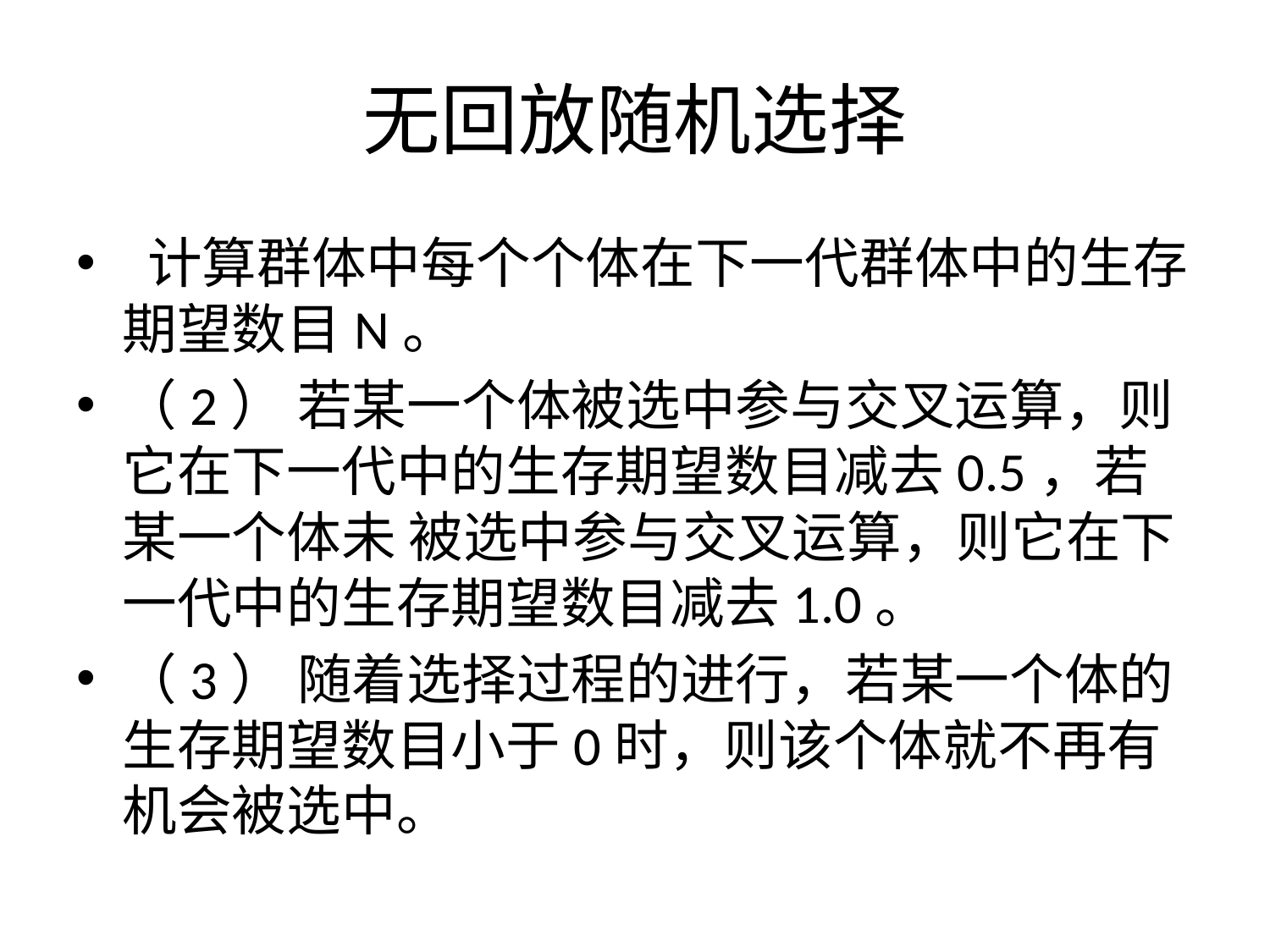

# 无回放随机选择
 计算群体中每个个体在下一代群体中的生存期望数目N。
（2） 若某一个体被选中参与交叉运算，则它在下一代中的生存期望数目减去0.5，若某一个体未 被选中参与交叉运算，则它在下一代中的生存期望数目减去1.0。
（3） 随着选择过程的进行，若某一个体的生存期望数目小于0时，则该个体就不再有机会被选中。